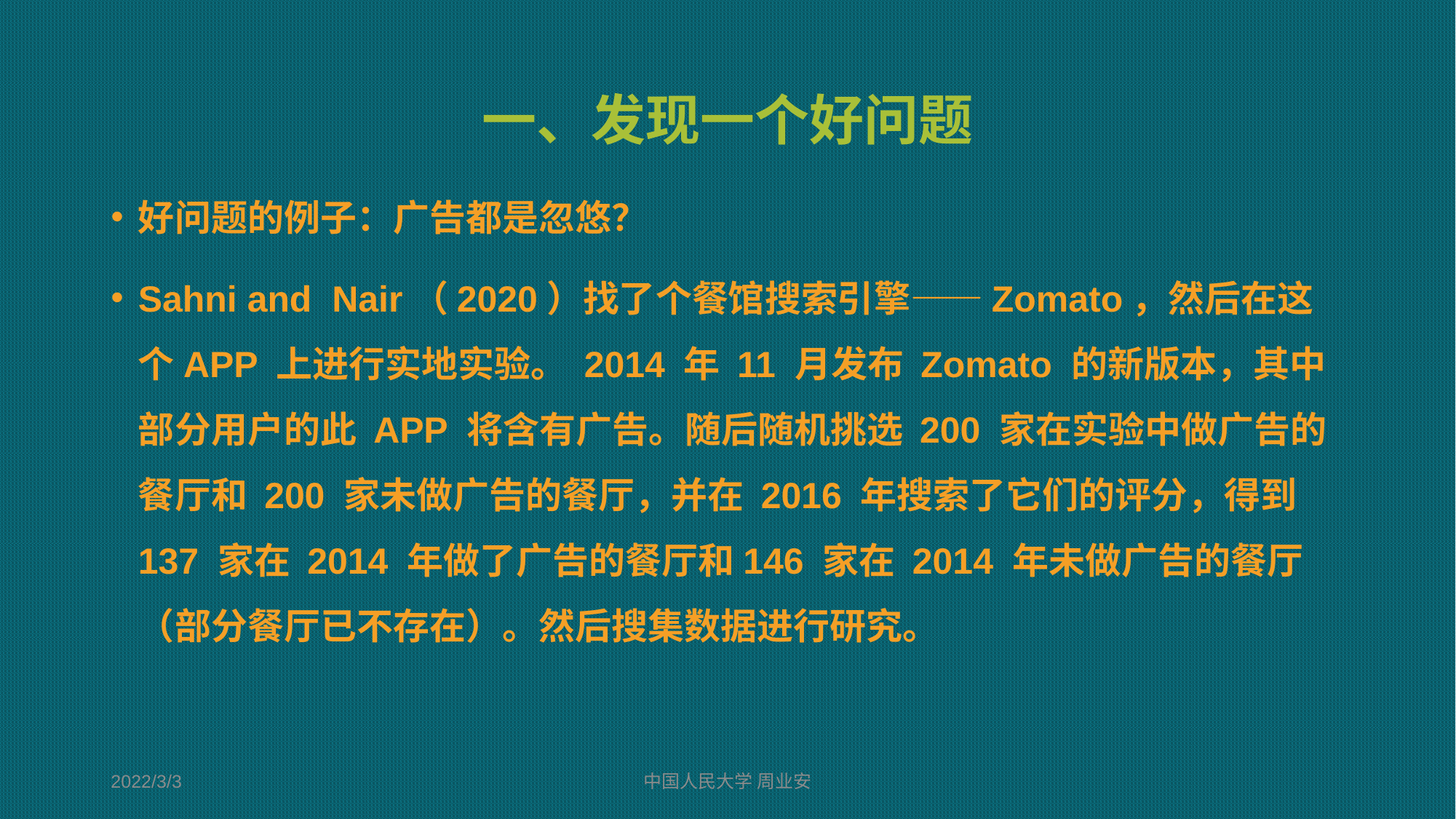

# 一、发现一个好问题
好问题的例子：广告都是忽悠？
Sahni and  Nair（2020）找了个餐馆搜索引擎——Zomato，然后在这个APP 上进行实地实验。 2014 年 11 月发布 Zomato 的新版本，其中部分用户的此 APP 将含有广告。随后随机挑选 200 家在实验中做广告的餐厅和 200 家未做广告的餐厅，并在 2016 年搜索了它们的评分，得到 137 家在 2014 年做了广告的餐厅和146 家在 2014 年未做广告的餐厅（部分餐厅已不存在）。然后搜集数据进行研究。

2022/3/3
中国人民大学 周业安